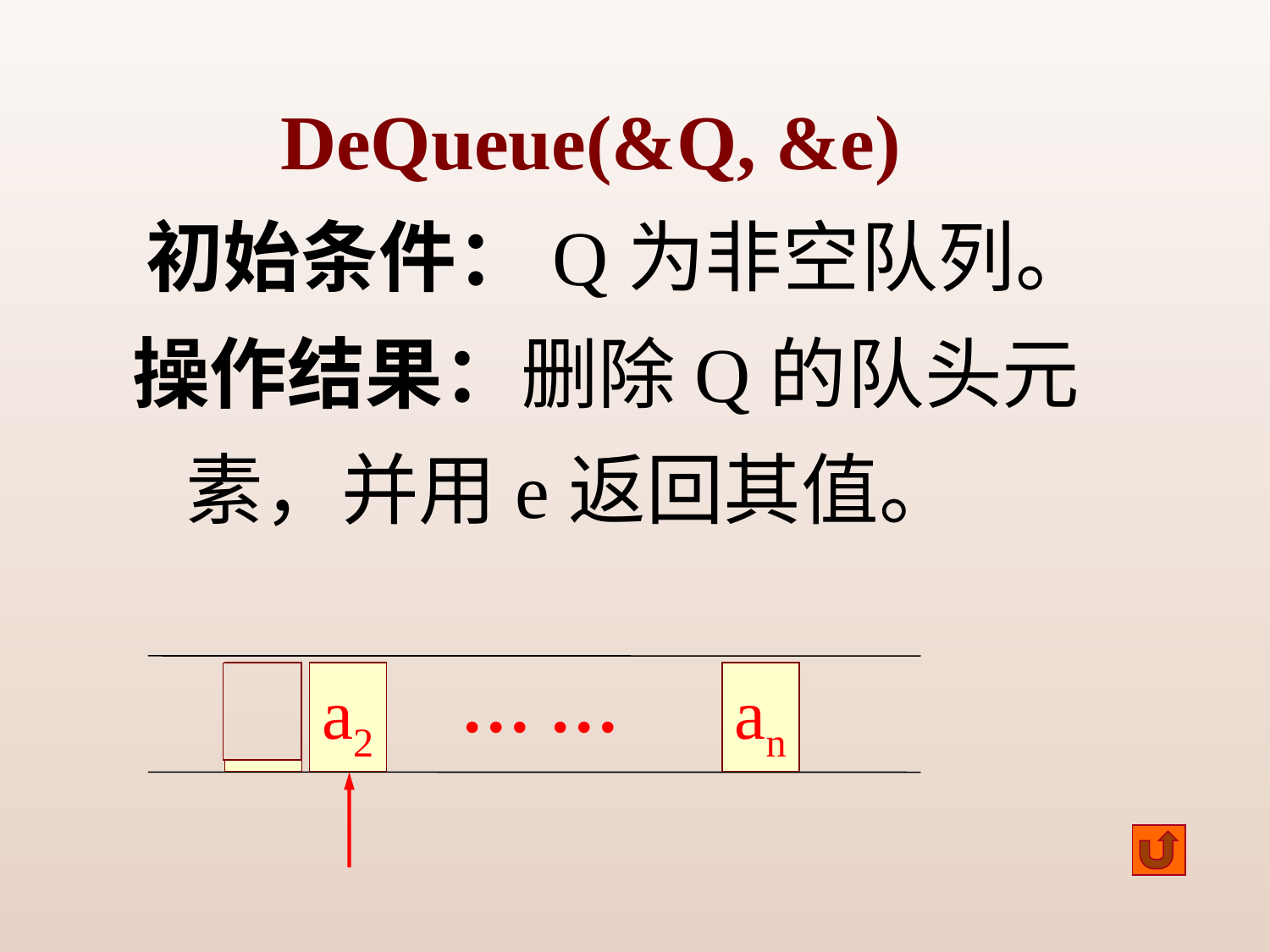

# DeQueue(&Q, &e) 初始条件：Q为非空队列。 操作结果：删除Q的队头元素，并用e返回其值。
… …

a1

a2
an